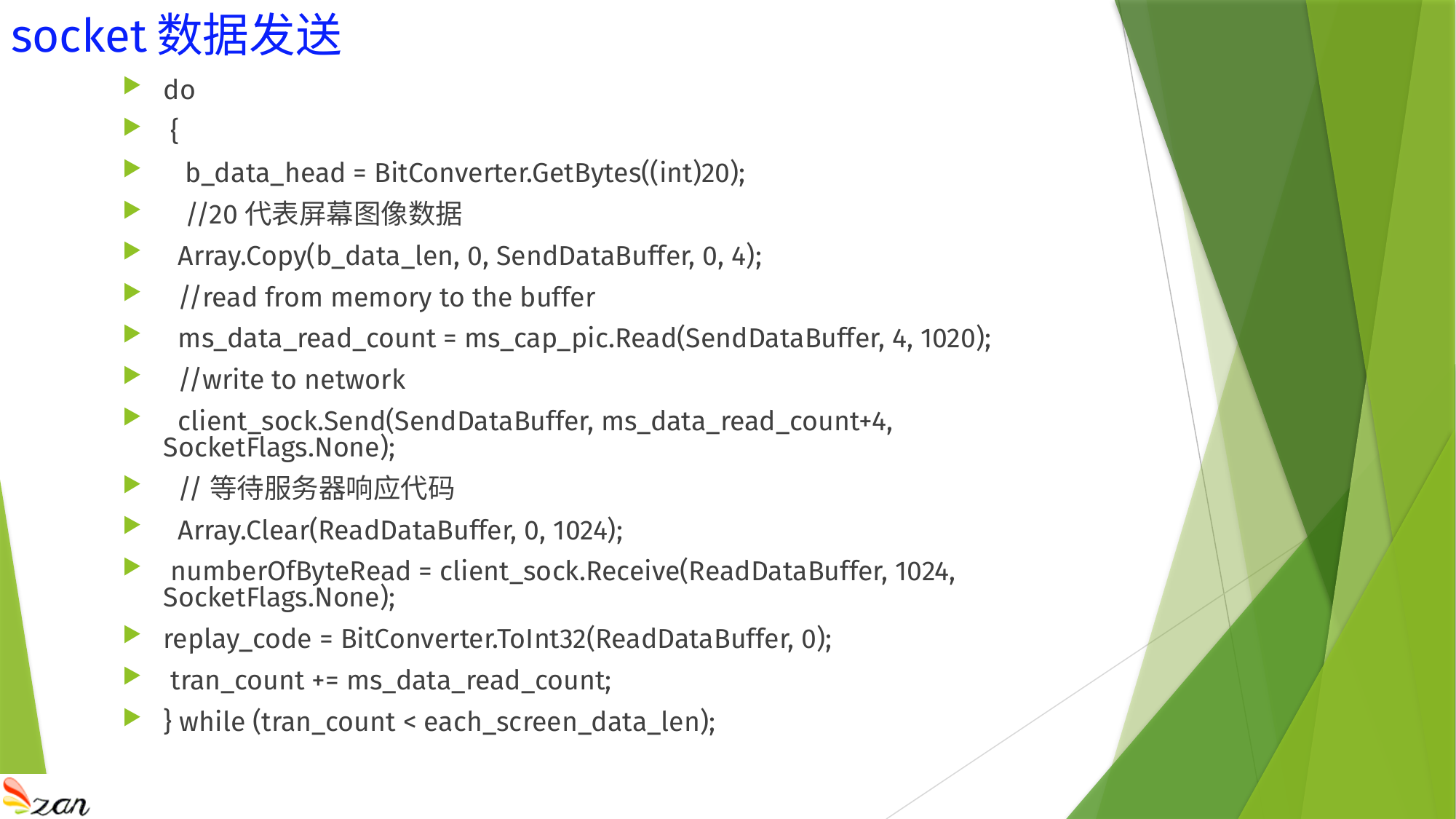

# socket数据发送
do
 {
   b_data_head = BitConverter.GetBytes((int)20);
   //20代表屏幕图像数据
  Array.Copy(b_data_len, 0, SendDataBuffer, 0, 4);
  //read from memory to the buffer
  ms_data_read_count = ms_cap_pic.Read(SendDataBuffer, 4, 1020);
  //write to network
  client_sock.Send(SendDataBuffer, ms_data_read_count+4, SocketFlags.None);
  //等待服务器响应代码
  Array.Clear(ReadDataBuffer, 0, 1024);
 numberOfByteRead = client_sock.Receive(ReadDataBuffer, 1024, SocketFlags.None);
replay_code = BitConverter.ToInt32(ReadDataBuffer, 0);
 tran_count += ms_data_read_count;
} while (tran_count < each_screen_data_len);